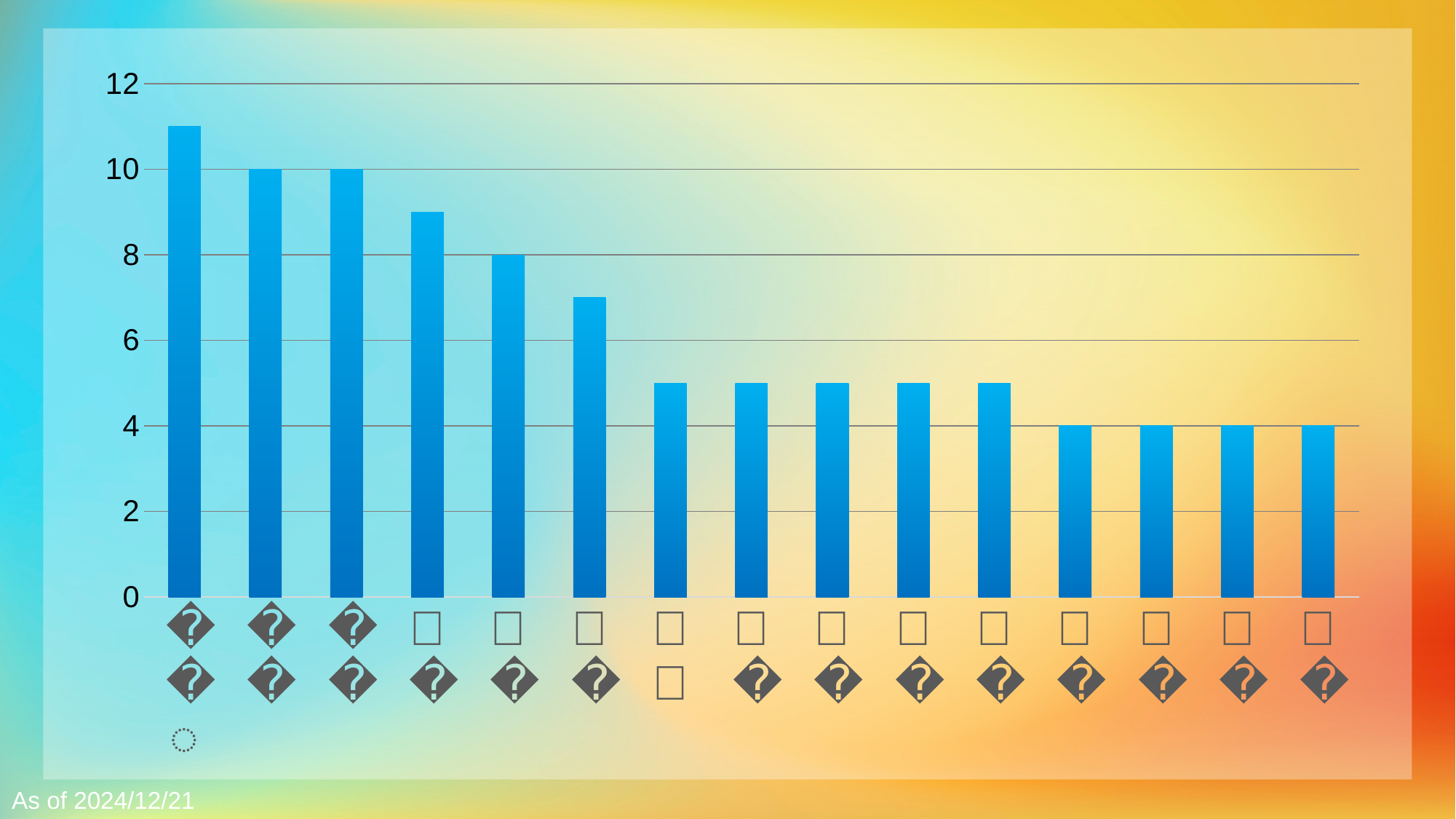

### Chart

| Category | 系列 1 |
|---|---|
| 🛡️ | 11.0 |
| 🍎 | 10.0 |
| 🤖 | 10.0 |
| 🦔 | 9.0 |
| 📑 | 8.0 |
| 🐥 | 7.0 |
| 🔖 | 5.0 |
| 🧶 | 5.0 |
| 💬 | 5.0 |
| 🌐 | 5.0 |
| 🍩 | 5.0 |
| 🪵 | 4.0 |
| 🛕 | 4.0 |
| 🚅 | 4.0 |
| 🗂 | 4.0 |